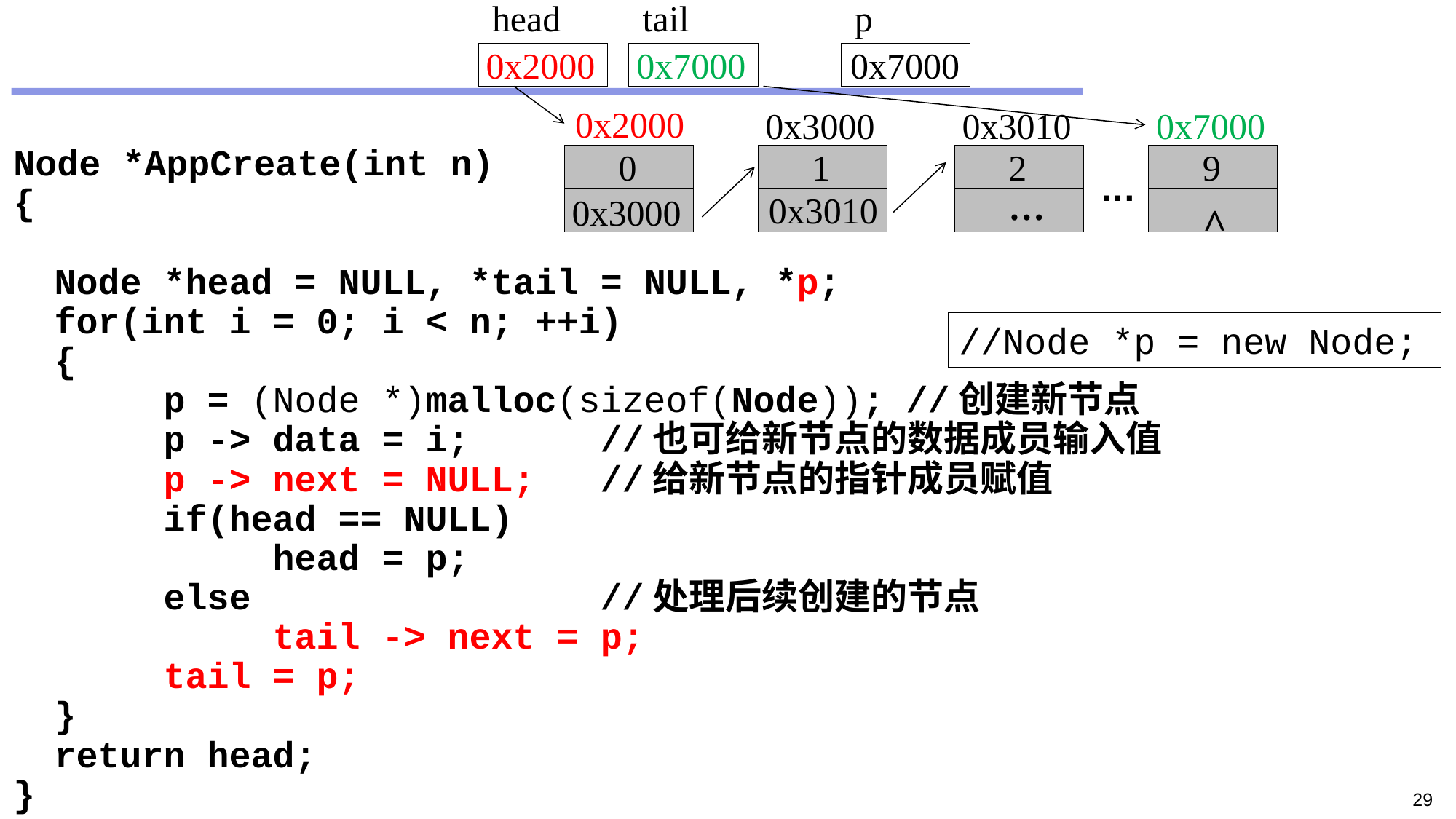

head
tail
p
0x2000
0x7000
0x7000

0x2000
0x3000
0x3010
0x7000

Node *AppCreate(int n)
{

	Node *head = NULL, *tail = NULL, *p;
	for(int i = 0; i < n; ++i)
	{
		p = (Node *)malloc(sizeof(Node)); //创建新节点
		p -> data = i;		//也可给新节点的数据成员输入值
		p -> next = NULL; 	//给新节点的指针成员赋值
		if(head == NULL)
			head = p;
		else				//处理后续创建的节点
			tail -> next = p;
		tail = p;
	}
	return head;
}
0
1
2
9

…
…
0x3010
0x3000
^
//Node *p = new Node;
29